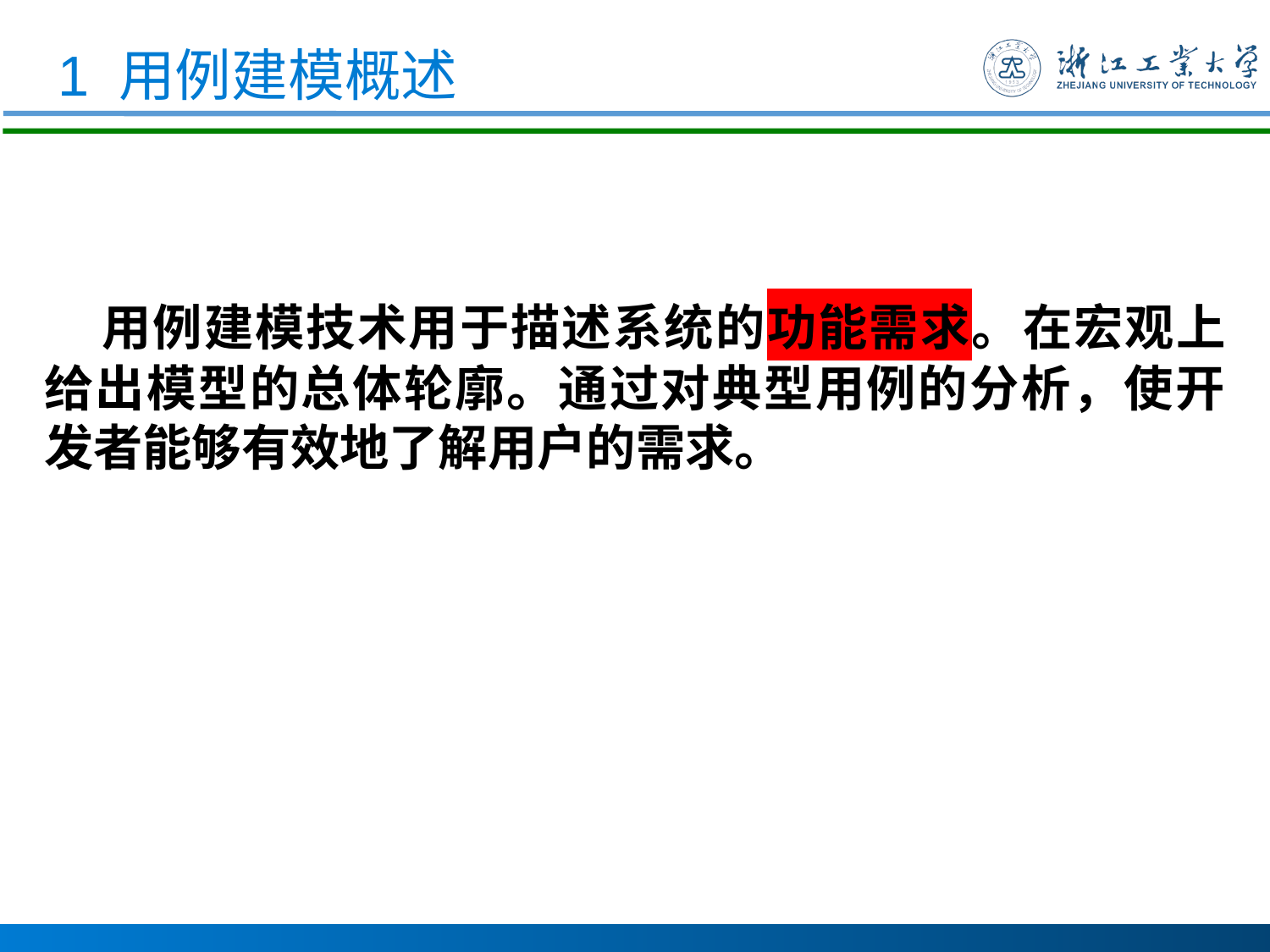

1 用例建模概述
　  用例建模技术用于描述系统的功能需求。在宏观上给出模型的总体轮廓。通过对典型用例的分析，使开发者能够有效地了解用户的需求。